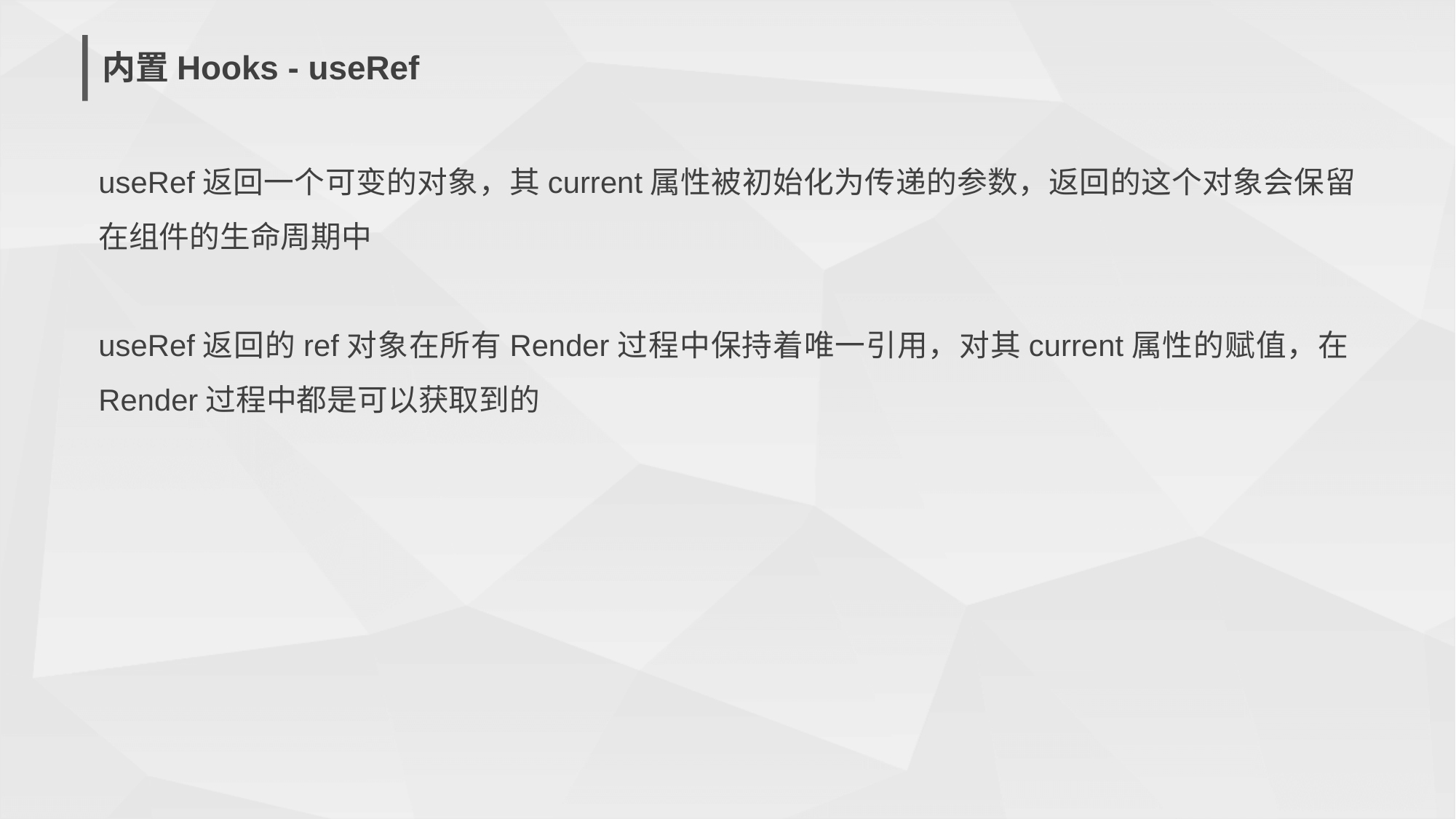

内置Hooks - useRef
useRef返回一个可变的对象，其current属性被初始化为传递的参数，返回的这个对象会保留在组件的生命周期中
useRef返回的ref对象在所有Render过程中保持着唯一引用，对其current属性的赋值，在Render过程中都是可以获取到的